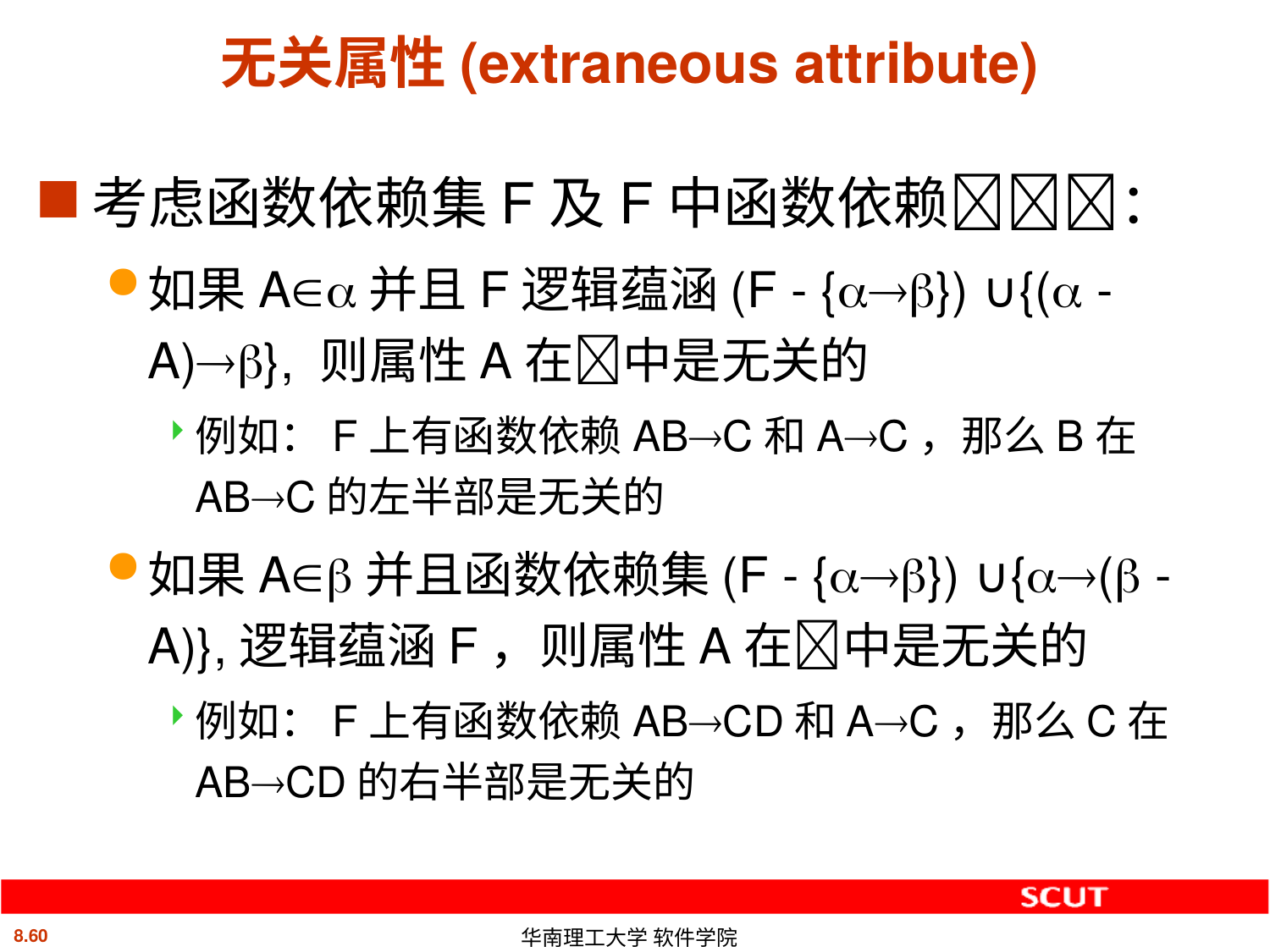

# 无关属性(extraneous attribute)
考虑函数依赖集F及F中函数依赖α→β：
如果A∈α并且F逻辑蕴涵(F - {α→β}) ∪{(α - A)→β}, 则属性A在α中是无关的
例如：F上有函数依赖AB→C和A→C，那么B在AB→C的左半部是无关的
如果A∈β并且函数依赖集(F - {α→β}) ∪{α→(β - A)},逻辑蕴涵F，则属性A在β中是无关的
例如：F上有函数依赖AB→CD和A→C，那么C在AB→CD的右半部是无关的